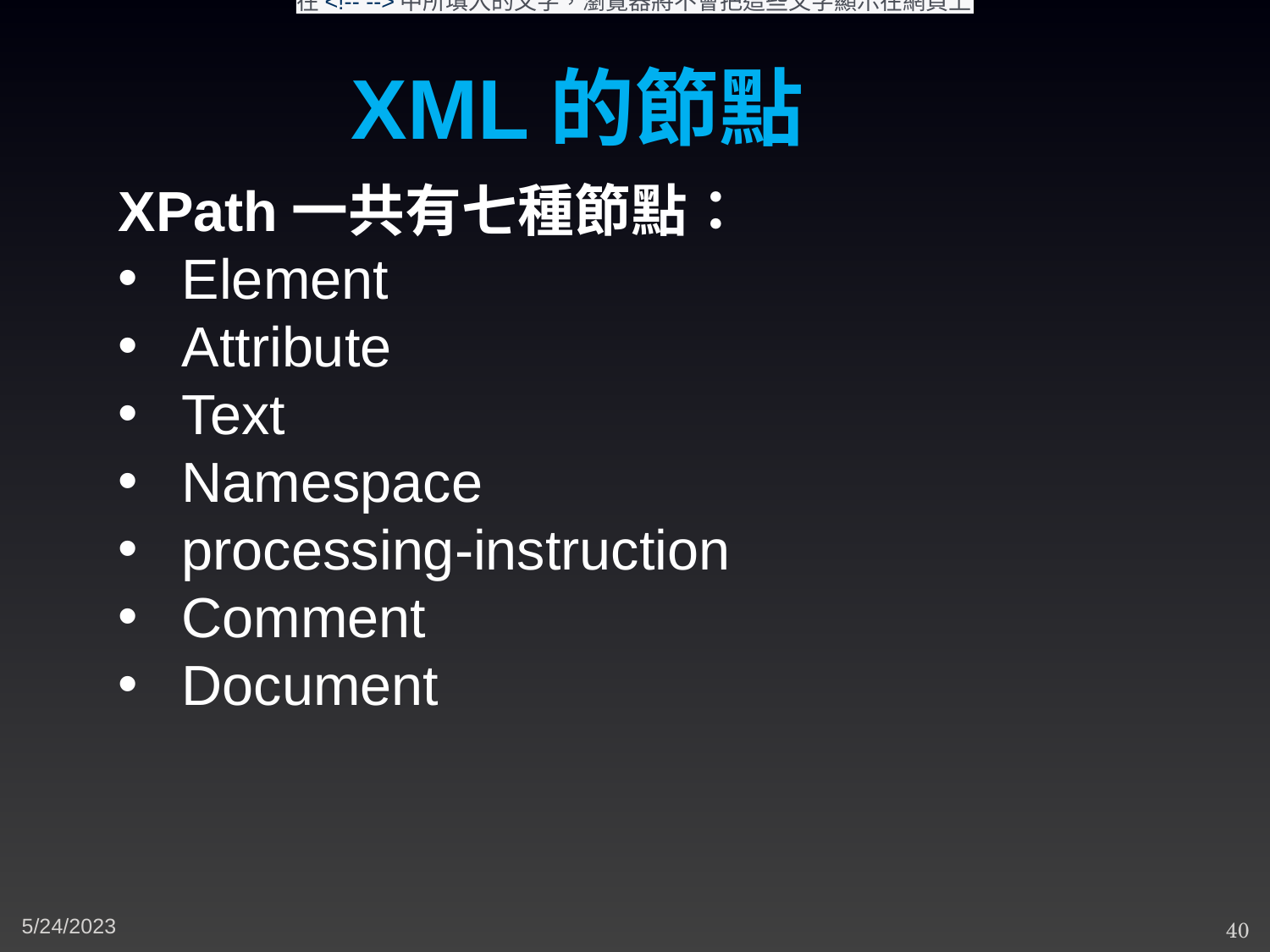

在<!-- -->中所填入的文字，瀏覽器將不會把這些文字顯示在網頁上
XML的節點
XPath一共有七種節點：
Element
Attribute
Text
Namespace
processing-instruction
Comment
Document

5/24/2023
40